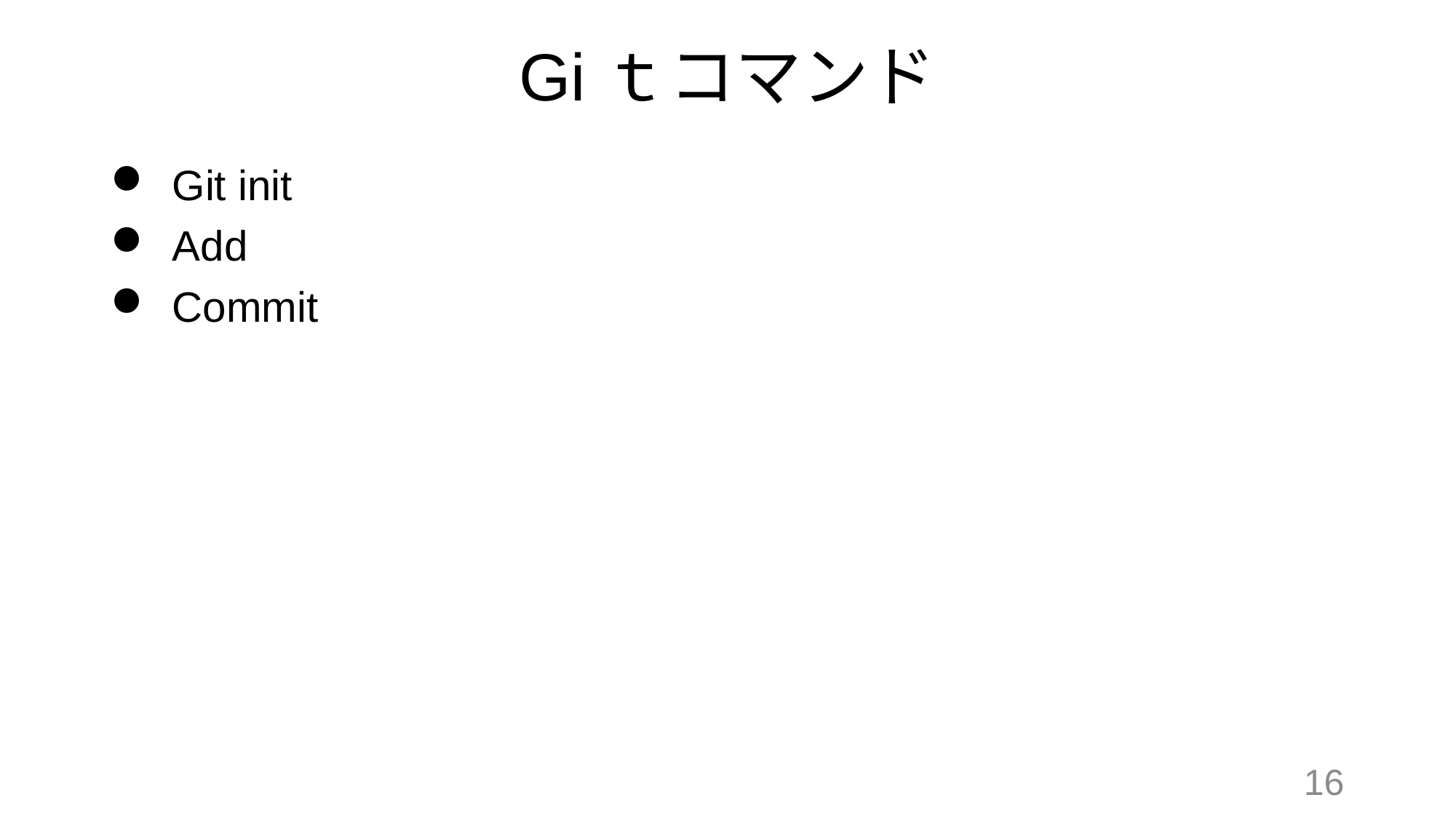

# Giｔコマンド
Git init
Add
Commit

16